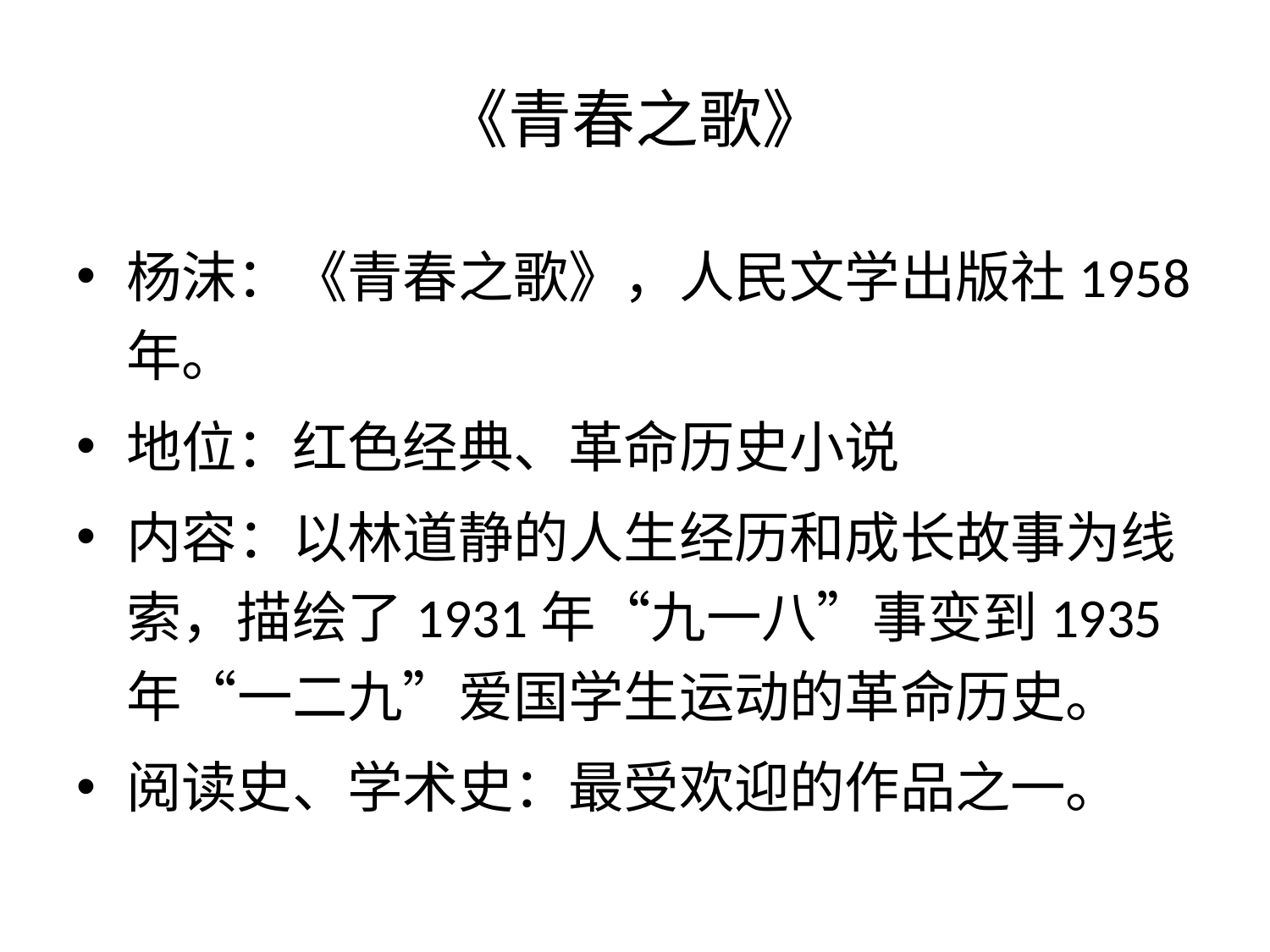

# 《青春之歌》
杨沫：《青春之歌》，人民文学出版社1958年。
地位：红色经典、革命历史小说
内容：以林道静的人生经历和成长故事为线索，描绘了1931年“九一八”事变到1935年“一二九”爱国学生运动的革命历史。
阅读史、学术史：最受欢迎的作品之一。